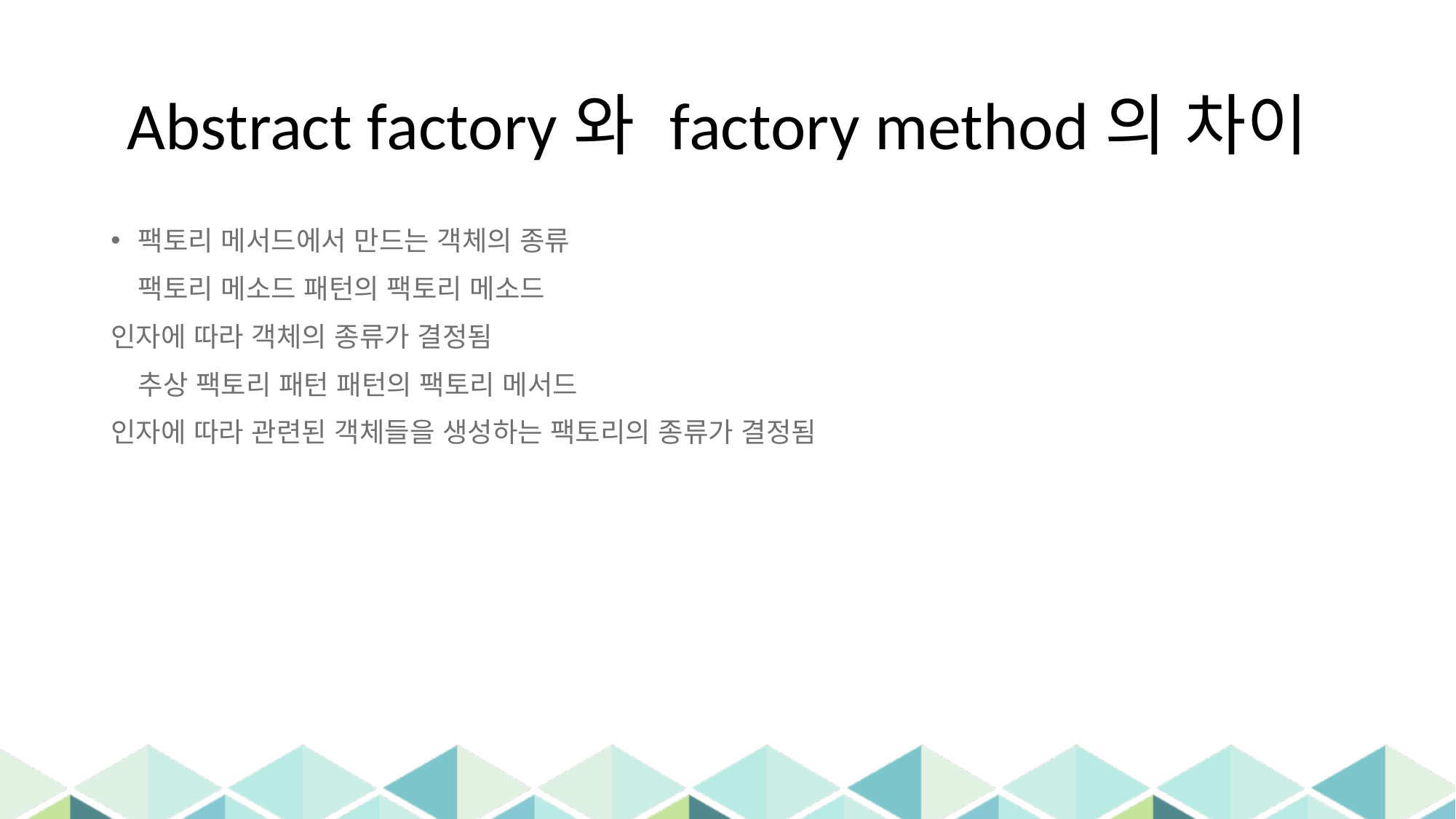

# Abstract factory와 factory method의 차이
팩토리 메서드에서 만드는 객체의 종류
 	팩토리 메소드 패턴의 팩토리 메소드
인자에 따라 객체의 종류가 결정됨
 	추상 팩토리 패턴 패턴의 팩토리 메서드
인자에 따라 관련된 객체들을 생성하는 팩토리의 종류가 결정됨